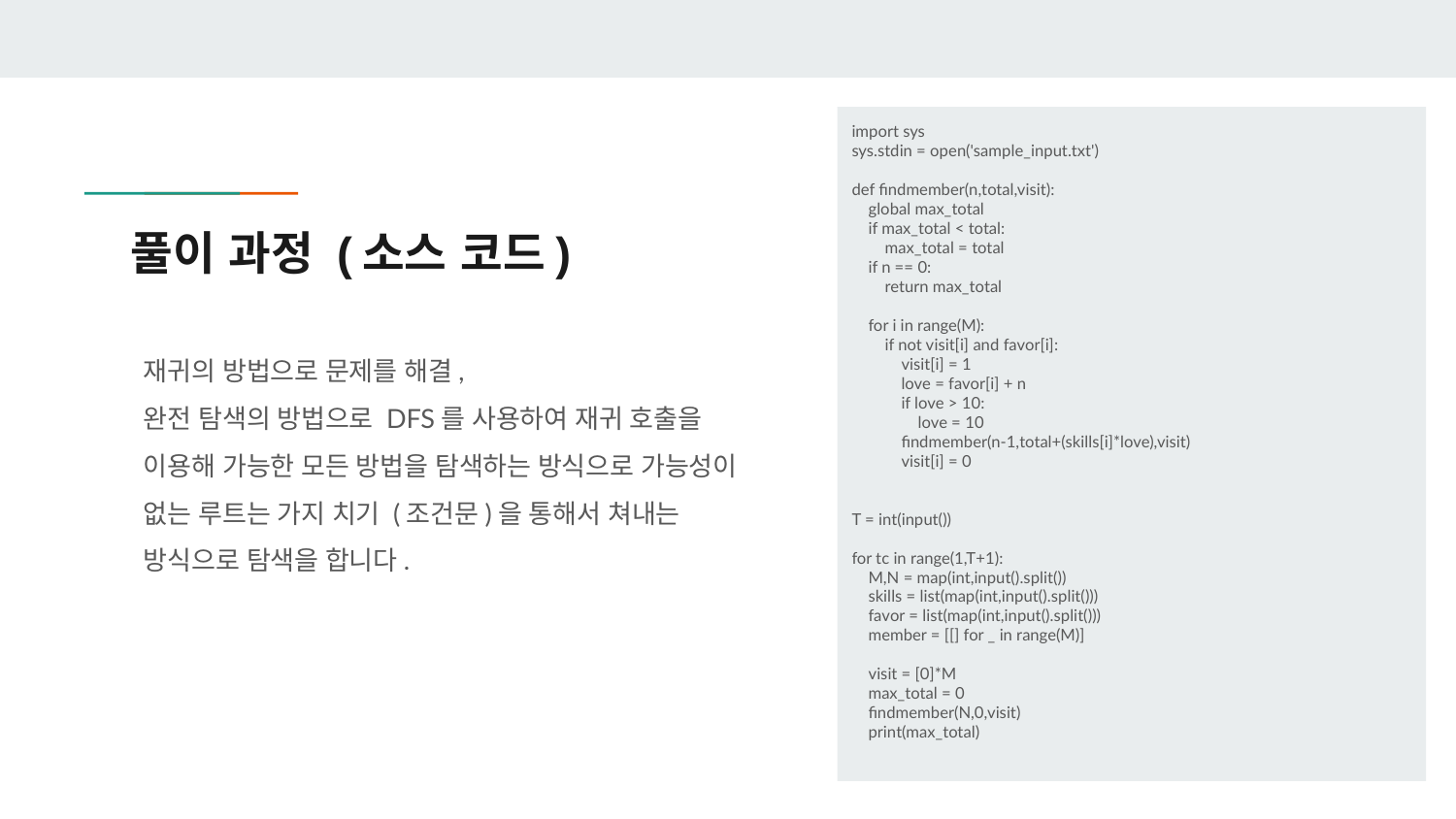

import sys
sys.stdin = open('sample_input.txt')

def findmember(n,total,visit):
    global max_total
    if max_total < total:
        max_total = total
    if n == 0:
        return max_total

    for i in range(M):
        if not visit[i] and favor[i]:
            visit[i] = 1
            love = favor[i] + n
            if love > 10:
                love = 10
            findmember(n-1,total+(skills[i]*love),visit)
            visit[i] = 0

T = int(input())

for tc in range(1,T+1):
    M,N = map(int,input().split())
    skills = list(map(int,input().split()))
    favor = list(map(int,input().split()))
    member = [[] for _ in range(M)]

    visit = [0]*M
    max_total = 0
    findmember(N,0,visit)
    print(max_total)

# 풀이 과정 (소스 코드)
재귀의 방법으로 문제를 해결,
완전 탐색의 방법으로 DFS를 사용하여 재귀 호출을 이용해 가능한 모든 방법을 탐색하는 방식으로 가능성이 없는 루트는 가지 치기 (조건문)을 통해서 쳐내는 방식으로 탐색을 합니다.